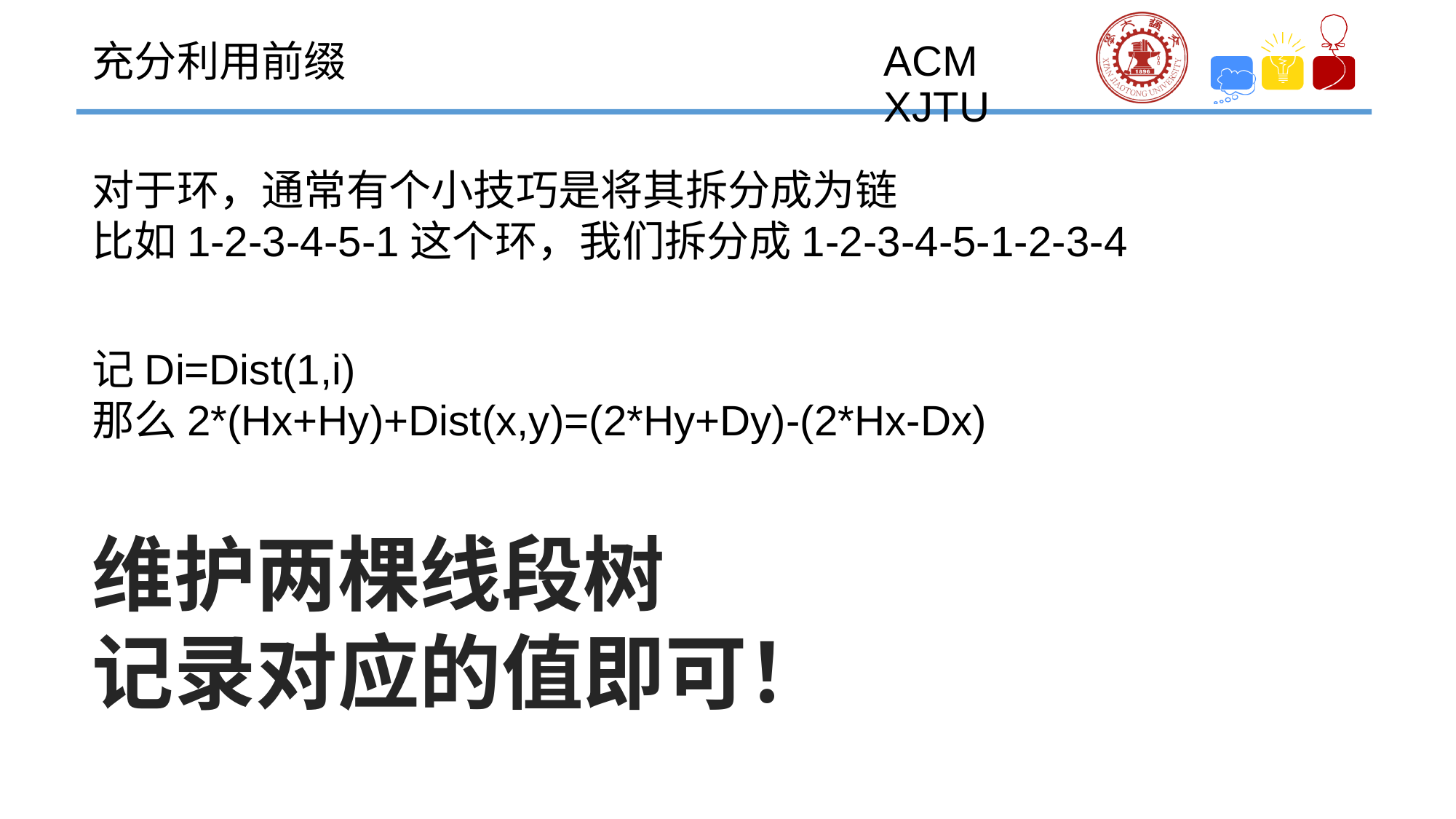

充分利用前缀
对于环，通常有个小技巧是将其拆分成为链
比如1-2-3-4-5-1这个环，我们拆分成1-2-3-4-5-1-2-3-4
记Di=Dist(1,i)
那么2*(Hx+Hy)+Dist(x,y)=(2*Hy+Dy)-(2*Hx-Dx)
维护两棵线段树
记录对应的值即可！